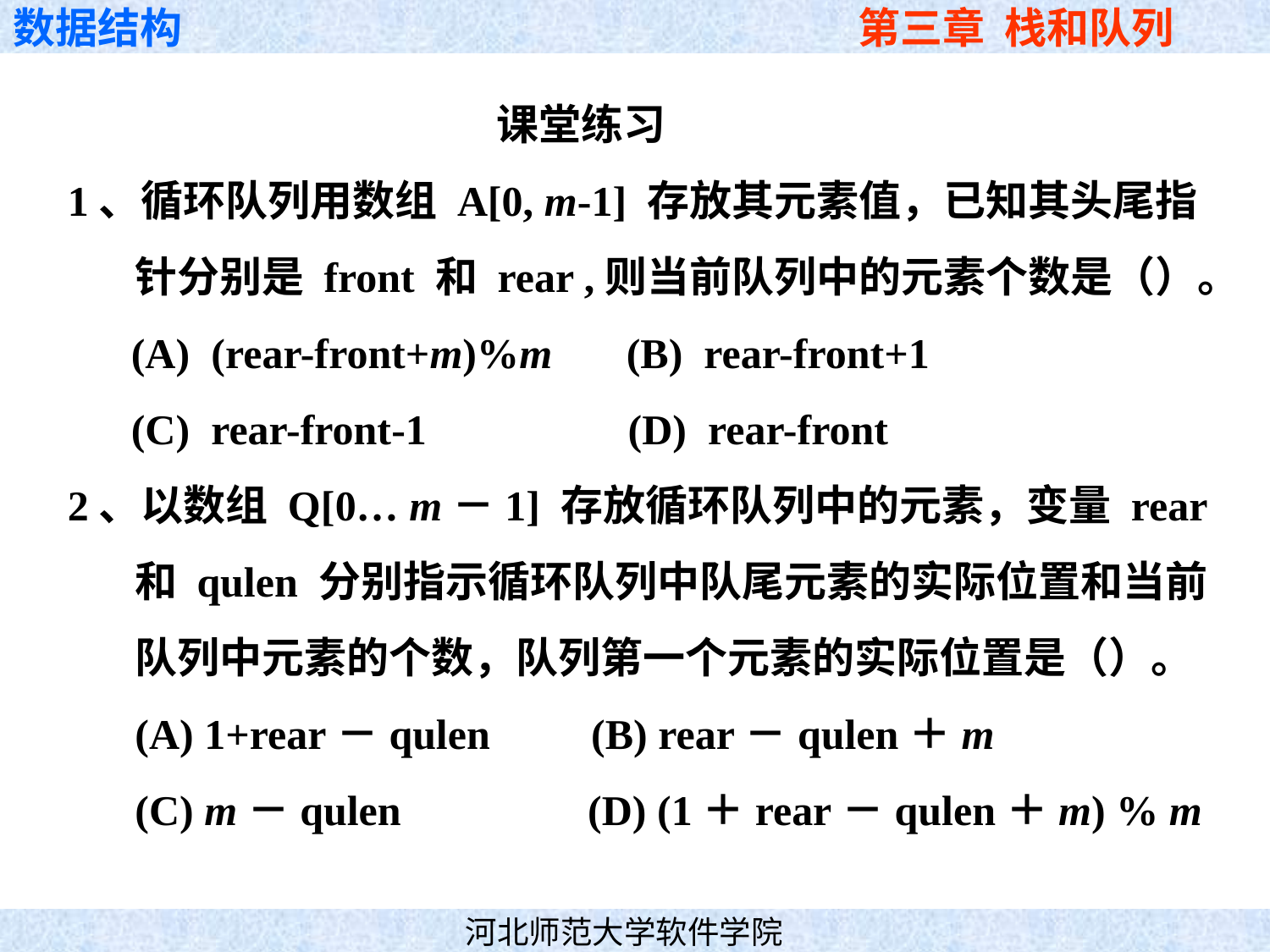

课堂练习
1、循环队列用数组 A[0, m-1] 存放其元素值，已知其头尾指
      针分别是 front 和 rear ,则当前队列中的元素个数是（）。
      (A)  (rear-front+m)%m       (B)  rear-front+1
      (C)  rear-front-1                   (D)  rear-front
2、以数组 Q[0… m－1] 存放循环队列中的元素，变量 rear
      和 qulen 分别指示循环队列中队尾元素的实际位置和当前
      队列中元素的个数，队列第一个元素的实际位置是（）。 　
      (A) 1+rear－qulen　    (B) rear－qulen＋m　
      (C) m－qulen　             (D) (1＋rear－qulen＋m) % m